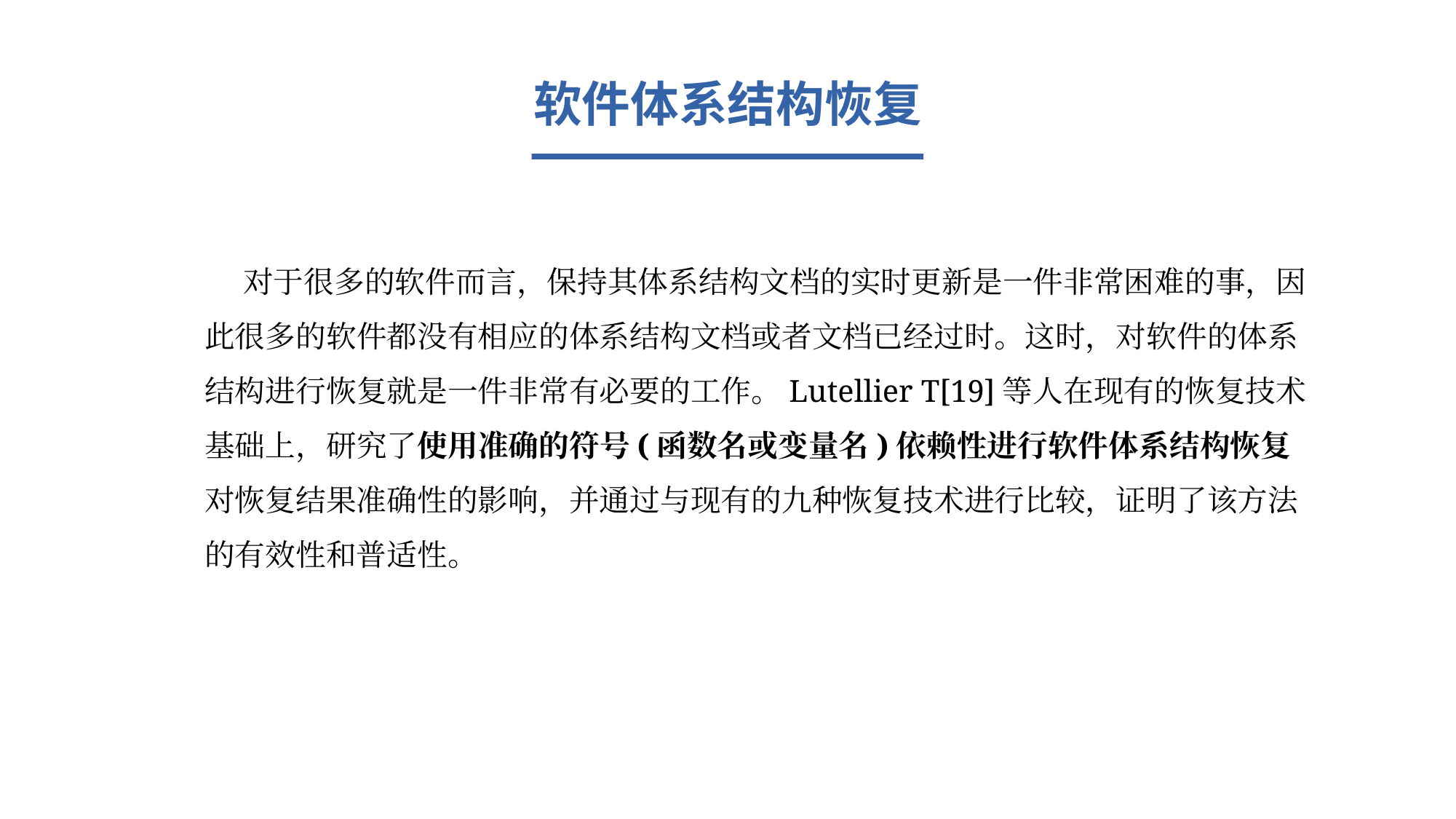

软件体系结构恢复

    对于很多的软件而言，保持其体系结构文档的实时更新是一件非常困难的事，因此很多的软件都没有相应的体系结构文档或者文档已经过时。这时，对软件的体系结构进行恢复就是一件非常有必要的工作。Lutellier T[19]等人在现有的恢复技术基础上，研究了使用准确的符号(函数名或变量名)依赖性进行软件体系结构恢复对恢复结果准确性的影响，并通过与现有的九种恢复技术进行比较，证明了该方法的有效性和普适性。